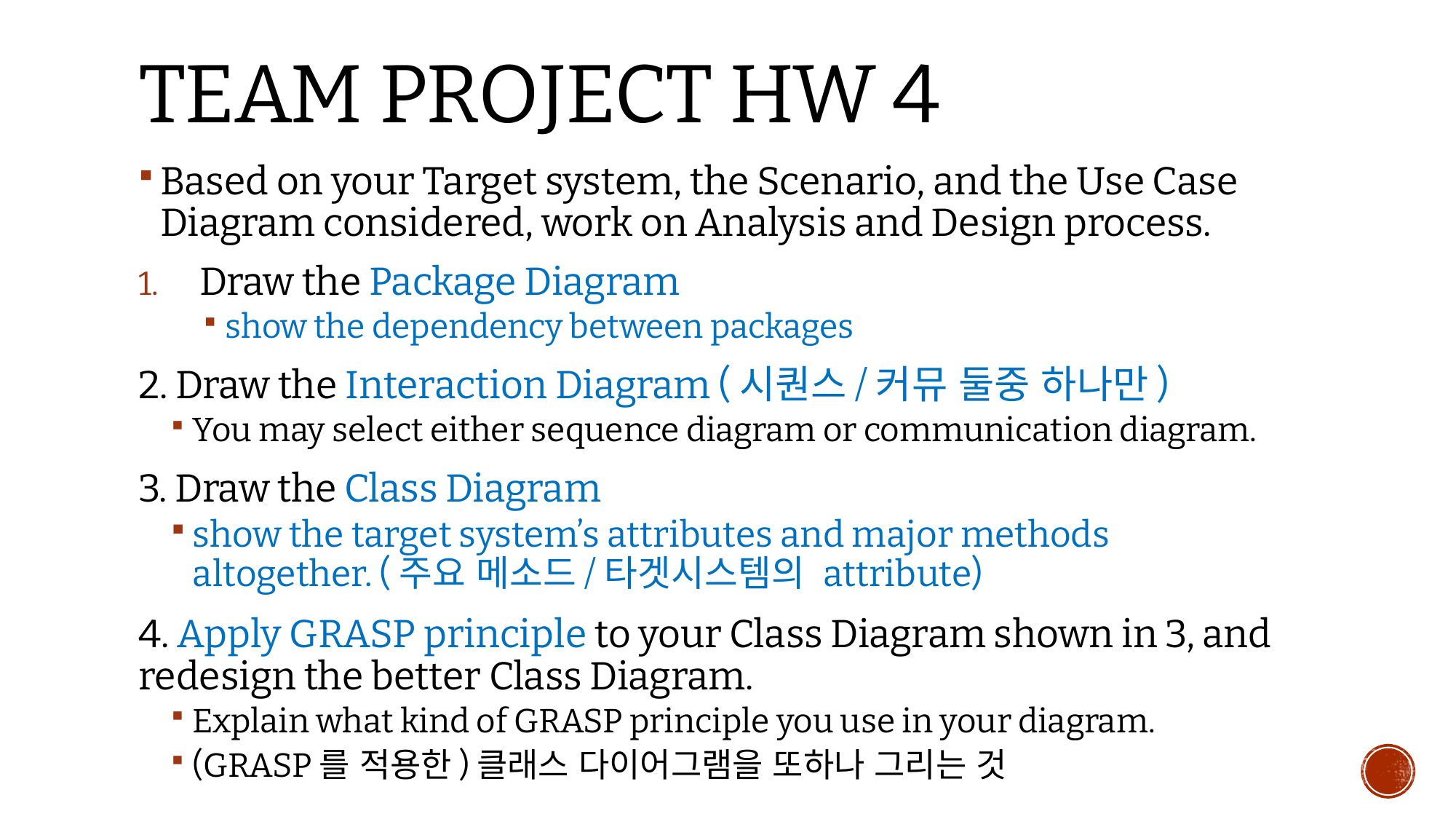

# TEAM Project HW 4
Based on your Target system, the Scenario, and the Use Case Diagram considered, work on Analysis and Design process.
Draw the Package Diagram
show the dependency between packages
2. Draw the Interaction Diagram (시퀀스/커뮤 둘중 하나만)
You may select either sequence diagram or communication diagram.
3. Draw the Class Diagram
show the target system’s attributes and major methods 	altogether. (주요 메소드/타겟시스템의 attribute)
4. Apply GRASP principle to your Class Diagram shown in 3, and redesign the better Class Diagram.
Explain what kind of GRASP principle you use in your diagram.
(GRASP를 적용한)클래스 다이어그램을 또하나 그리는 것